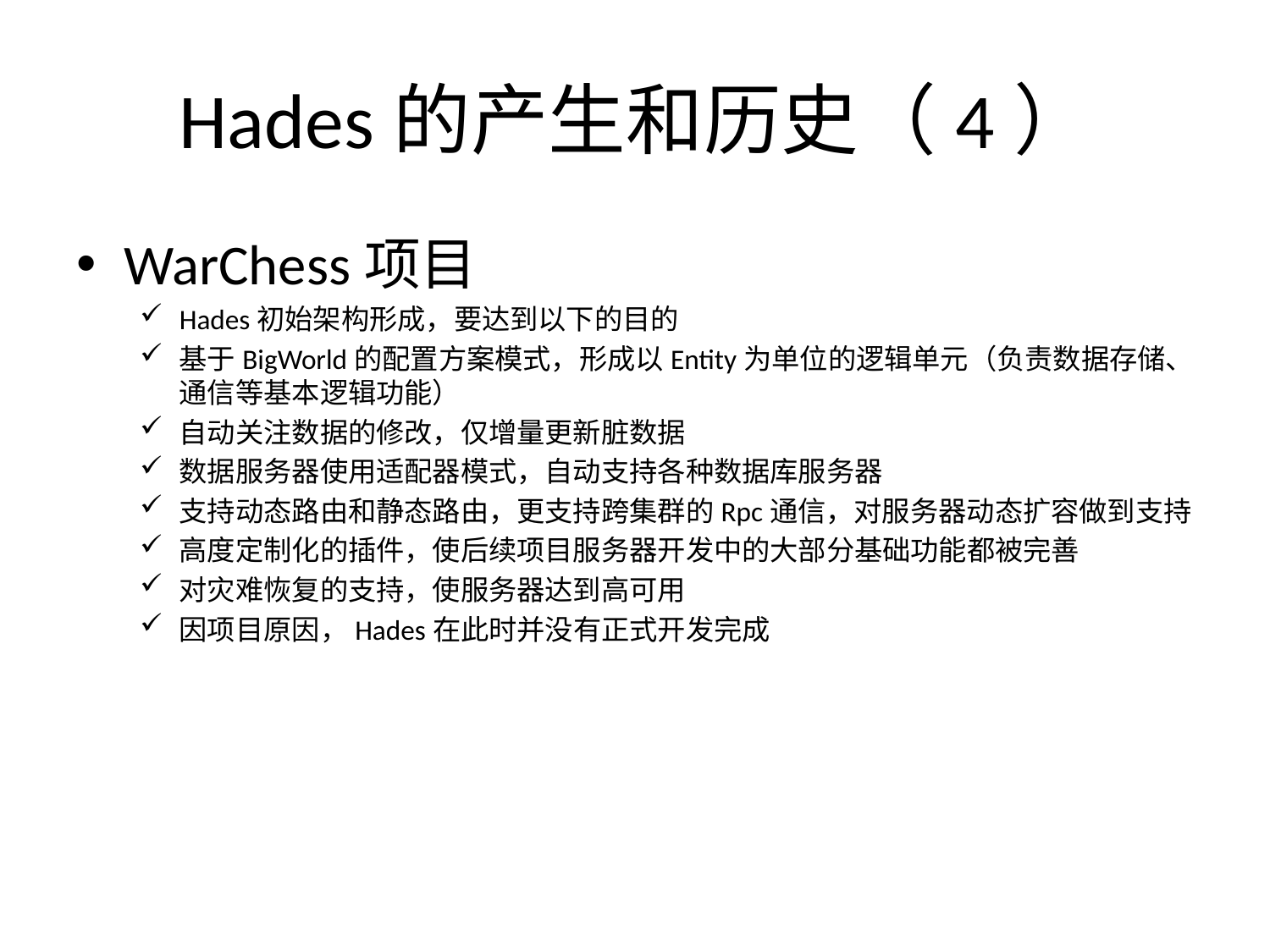

# Hades的产生和历史（4）
WarChess项目
Hades初始架构形成，要达到以下的目的
基于BigWorld的配置方案模式，形成以Entity为单位的逻辑单元（负责数据存储、通信等基本逻辑功能）
自动关注数据的修改，仅增量更新脏数据
数据服务器使用适配器模式，自动支持各种数据库服务器
支持动态路由和静态路由，更支持跨集群的Rpc通信，对服务器动态扩容做到支持
高度定制化的插件，使后续项目服务器开发中的大部分基础功能都被完善
对灾难恢复的支持，使服务器达到高可用
因项目原因，Hades在此时并没有正式开发完成